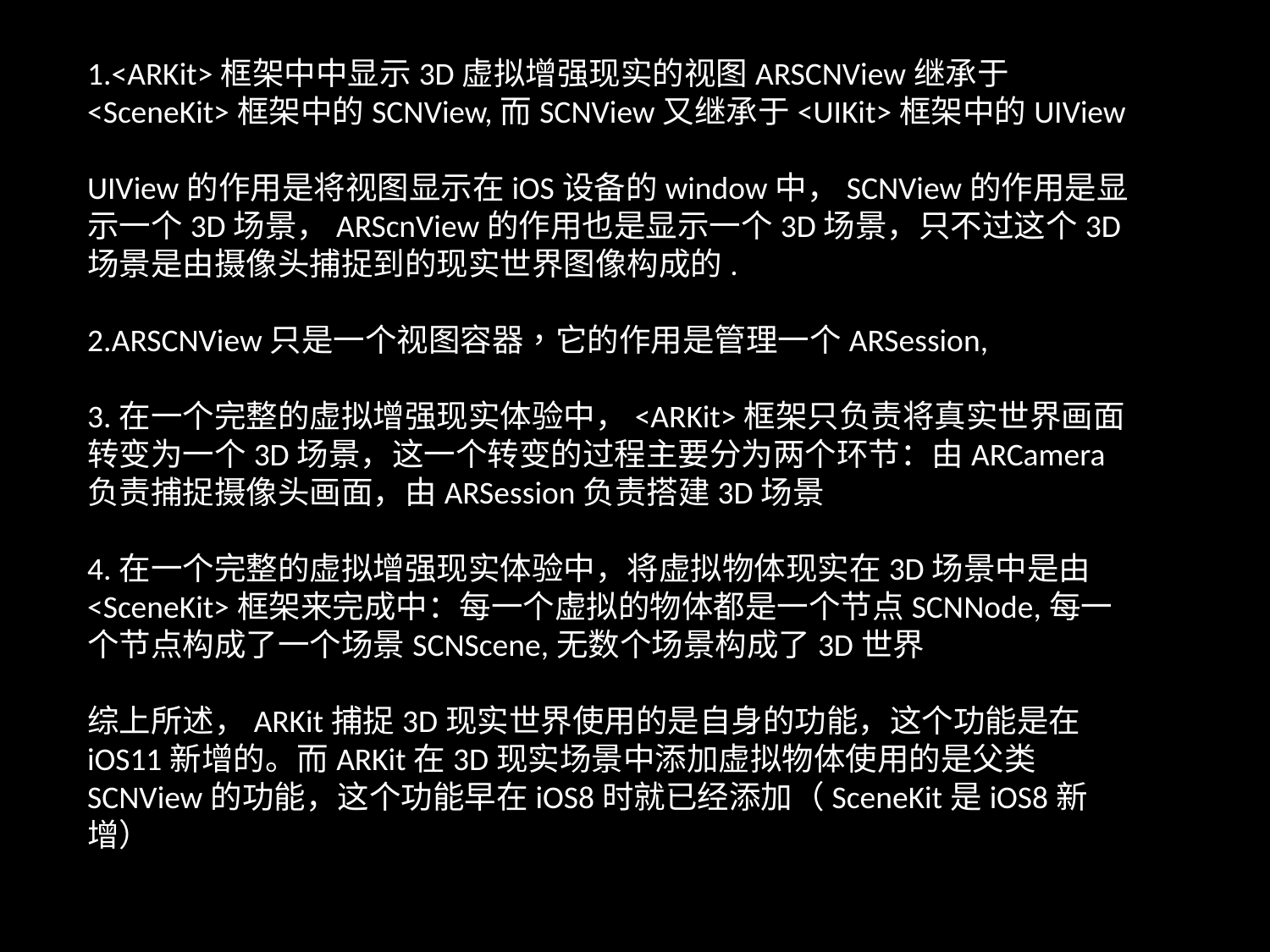

1.<ARKit>框架中中显示3D虚拟增强现实的视图ARSCNView继承于<SceneKit>框架中的SCNView,而SCNView又继承于<UIKit>框架中的UIView

UIView的作用是将视图显示在iOS设备的window中，SCNView的作用是显示一个3D场景，ARScnView的作用也是显示一个3D场景，只不过这个3D场景是由摄像头捕捉到的现实世界图像构成的.

2.ARSCNView只是一个视图容器，它的作用是管理一个ARSession,

3.在一个完整的虚拟增强现实体验中，<ARKit>框架只负责将真实世界画面转变为一个3D场景，这一个转变的过程主要分为两个环节：由ARCamera负责捕捉摄像头画面，由ARSession负责搭建3D场景

4.在一个完整的虚拟增强现实体验中，将虚拟物体现实在3D场景中是由<SceneKit>框架来完成中：每一个虚拟的物体都是一个节点SCNNode,每一个节点构成了一个场景SCNScene,无数个场景构成了3D世界

综上所述，ARKit捕捉3D现实世界使用的是自身的功能，这个功能是在iOS11新增的。而ARKit在3D现实场景中添加虚拟物体使用的是父类SCNView的功能，这个功能早在iOS8时就已经添加（SceneKit是iOS8新增）